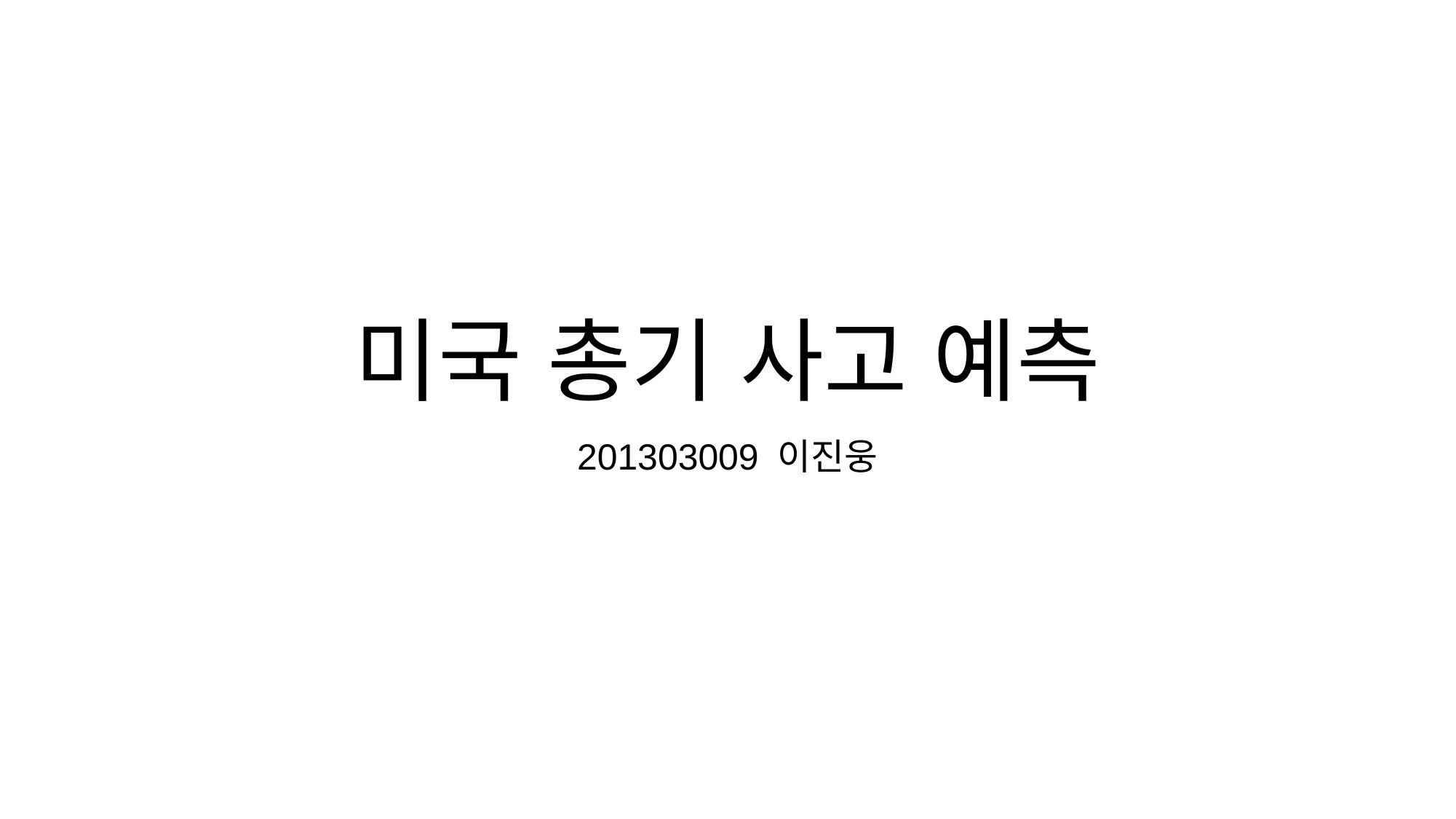

# 미국 총기 사고 예측
201303009 이진웅